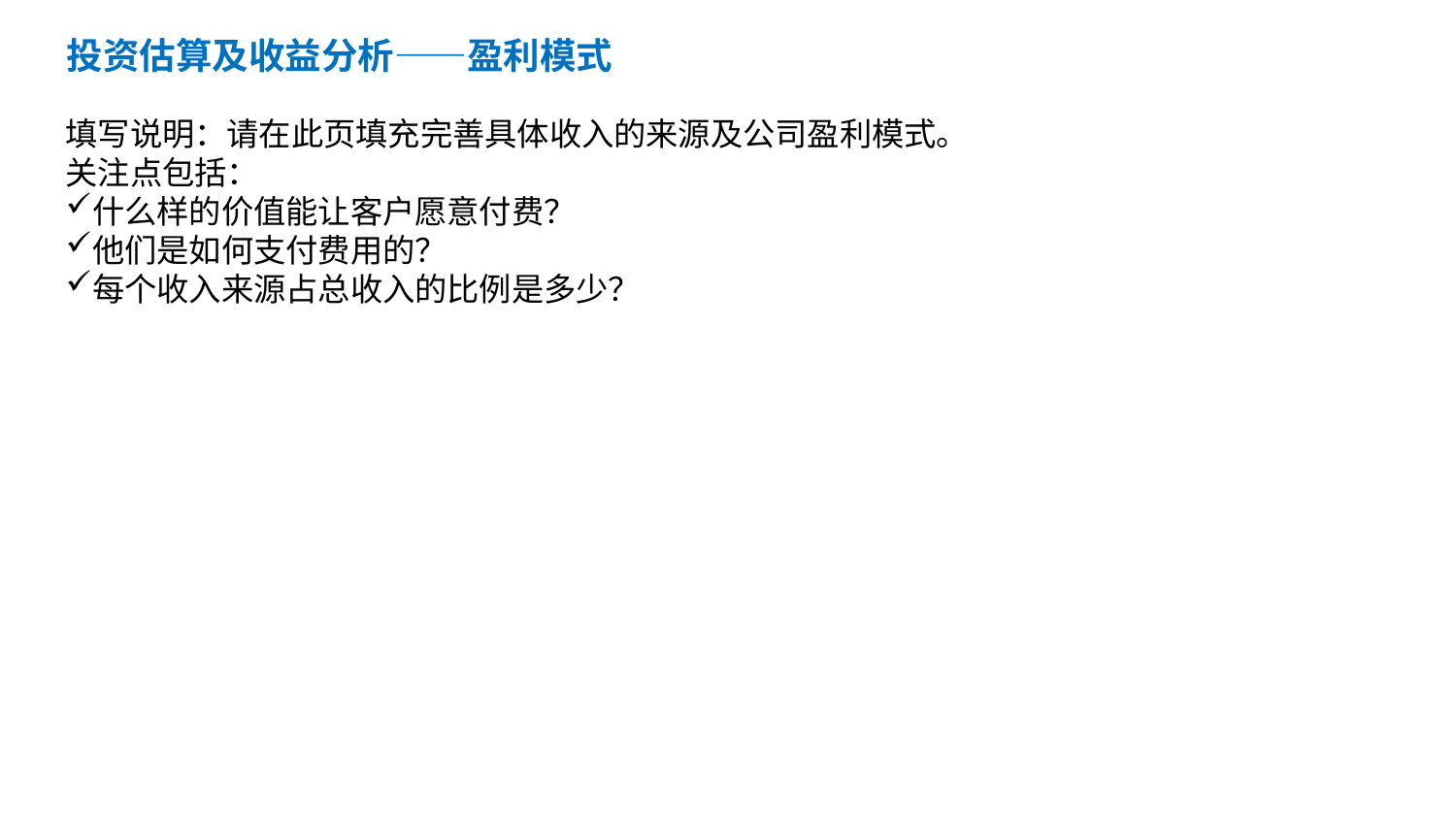

目 录
投资估算及收益分析——盈利模式
填写说明：请在此页填充完善具体收入的来源及公司盈利模式。
关注点包括：
什么样的价值能让客户愿意付费？
他们是如何支付费用的？
每个收入来源占总收入的比例是多少？